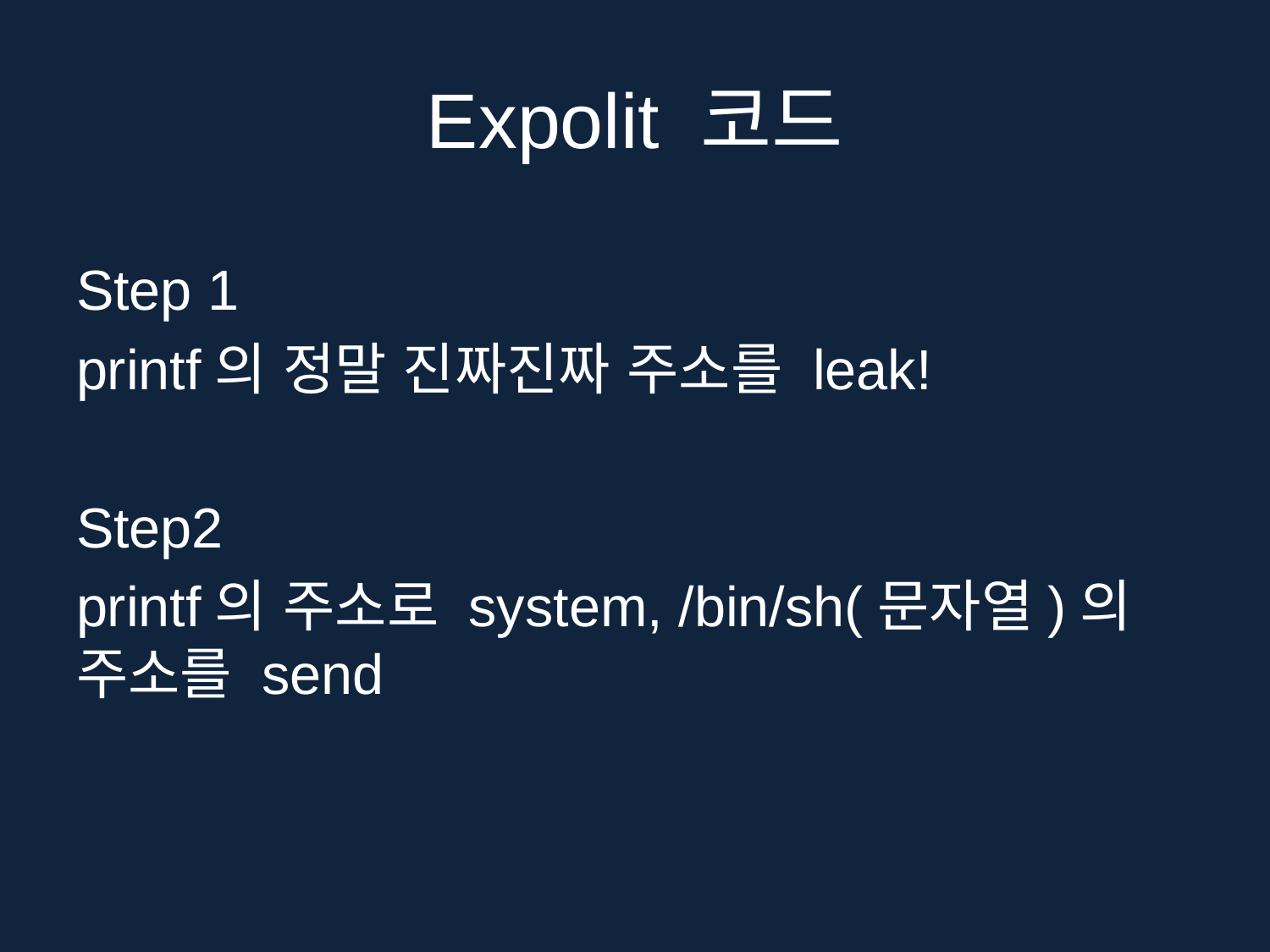

# Expolit 코드
Step 1
printf의 정말 진짜진짜 주소를 leak!

Step2
printf의 주소로 system, /bin/sh(문자열)의 주소를 send